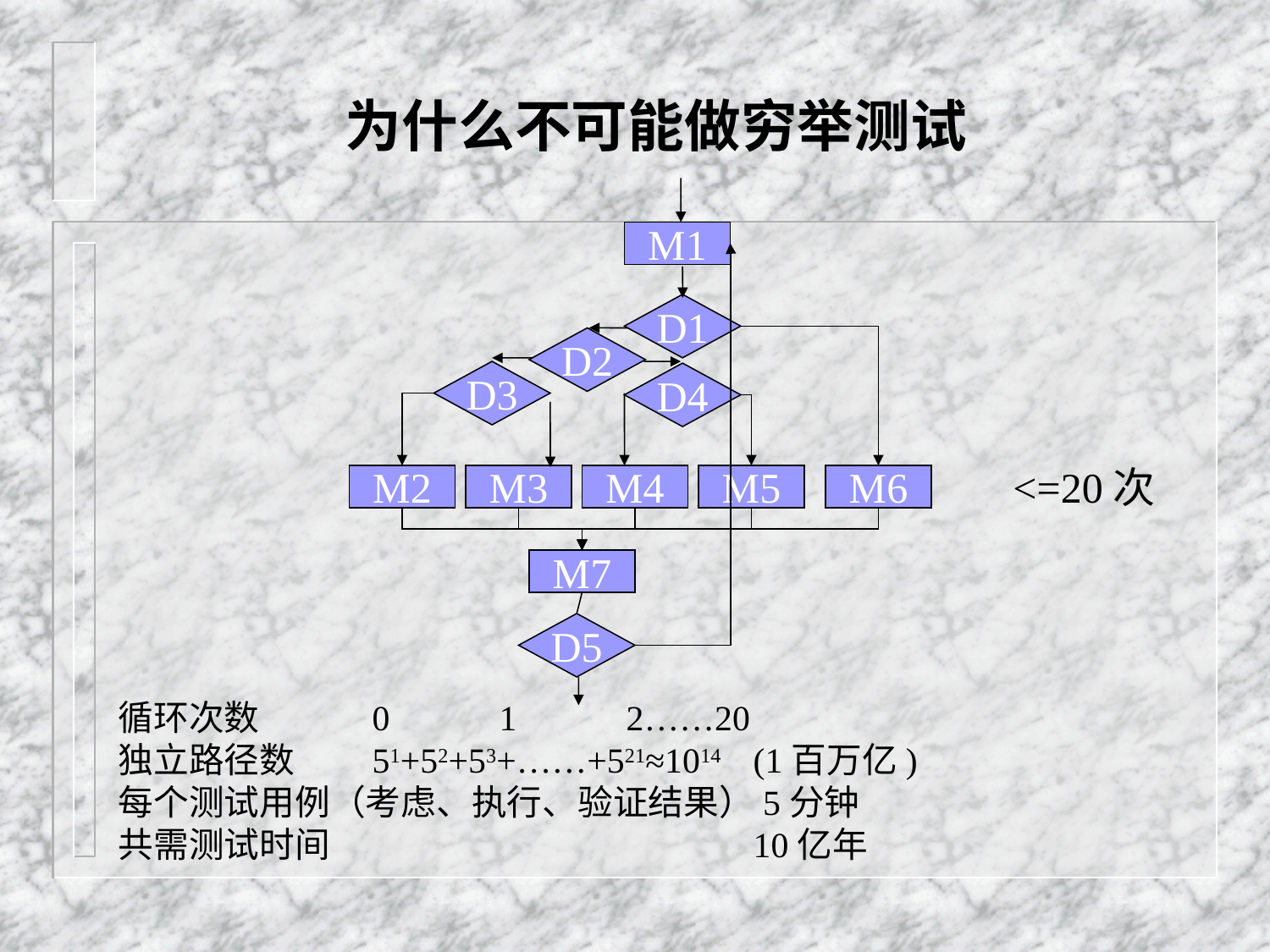

# 为什么不可能做穷举测试

M1

D1
D2

D3

D4

<=20次
M2
M3
M4
M5
M6
M7
D5

循环次数	0	1	2……20
独立路径数	51+52+53+……+521≈1014	(1百万亿)
每个测试用例（考虑、执行、验证结果）5分钟
共需测试时间				10亿年